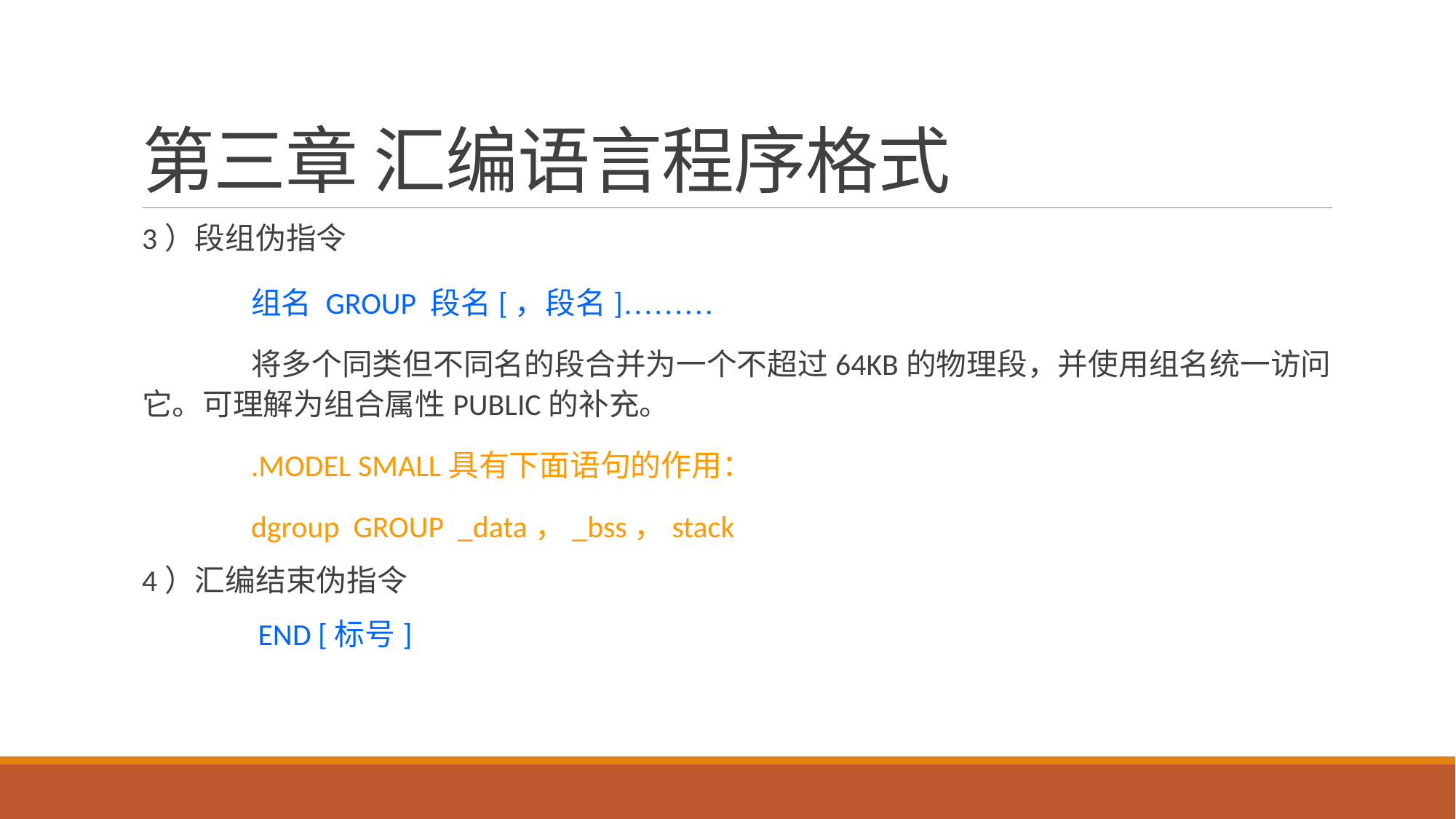

# 第三章 汇编语言程序格式
3）段组伪指令
	组名 GROUP 段名[，段名]………
	将多个同类但不同名的段合并为一个不超过64KB的物理段，并使用组名统一访问它。可理解为组合属性PUBLIC的补充。
	.MODEL SMALL具有下面语句的作用：
	dgroup  GROUP  _data，_bss，stack
4）汇编结束伪指令
	 END [标号]